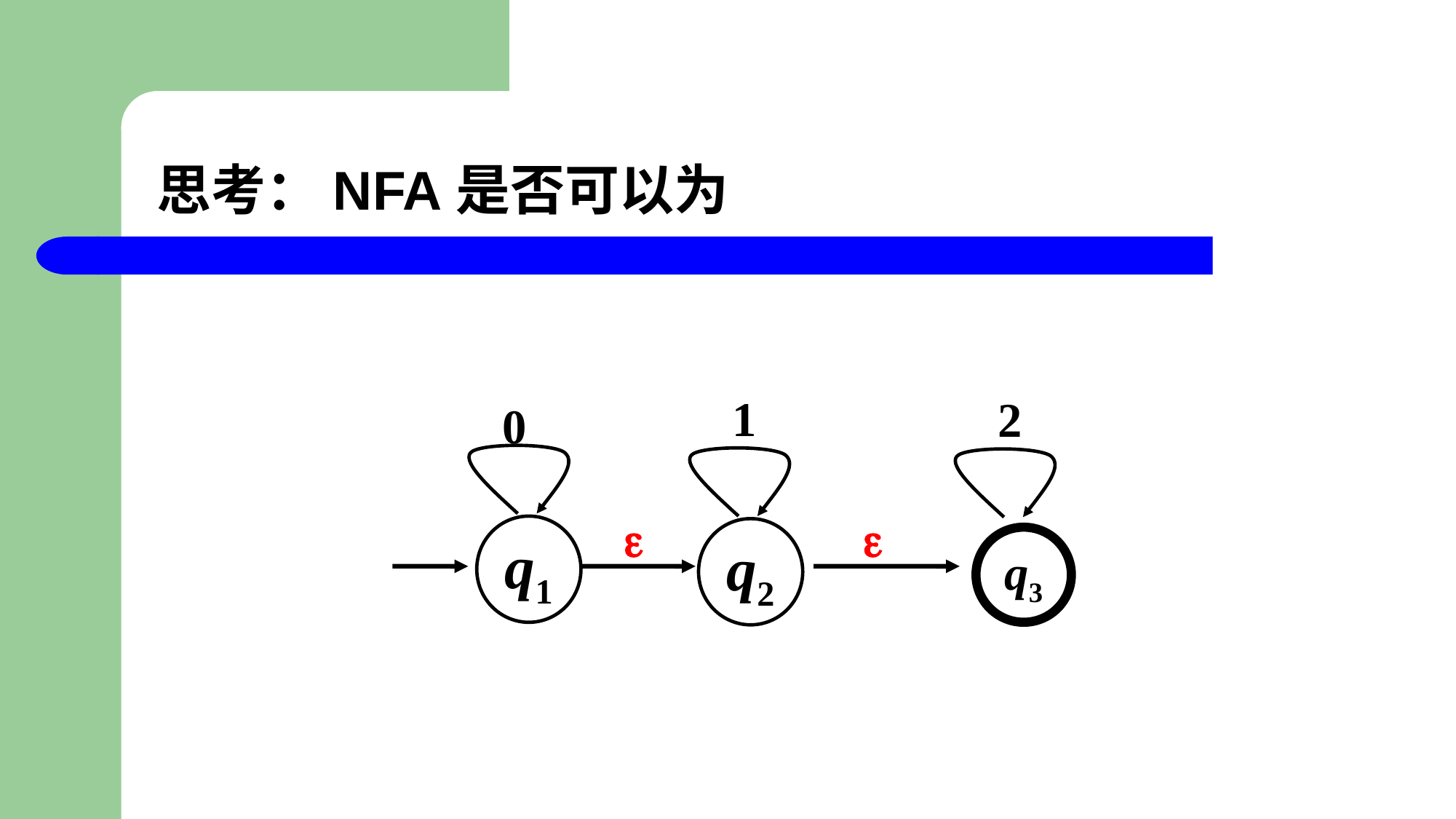

# 思考：NFA是否可以为
1
2
0

ε
ε
q1
q2
q3